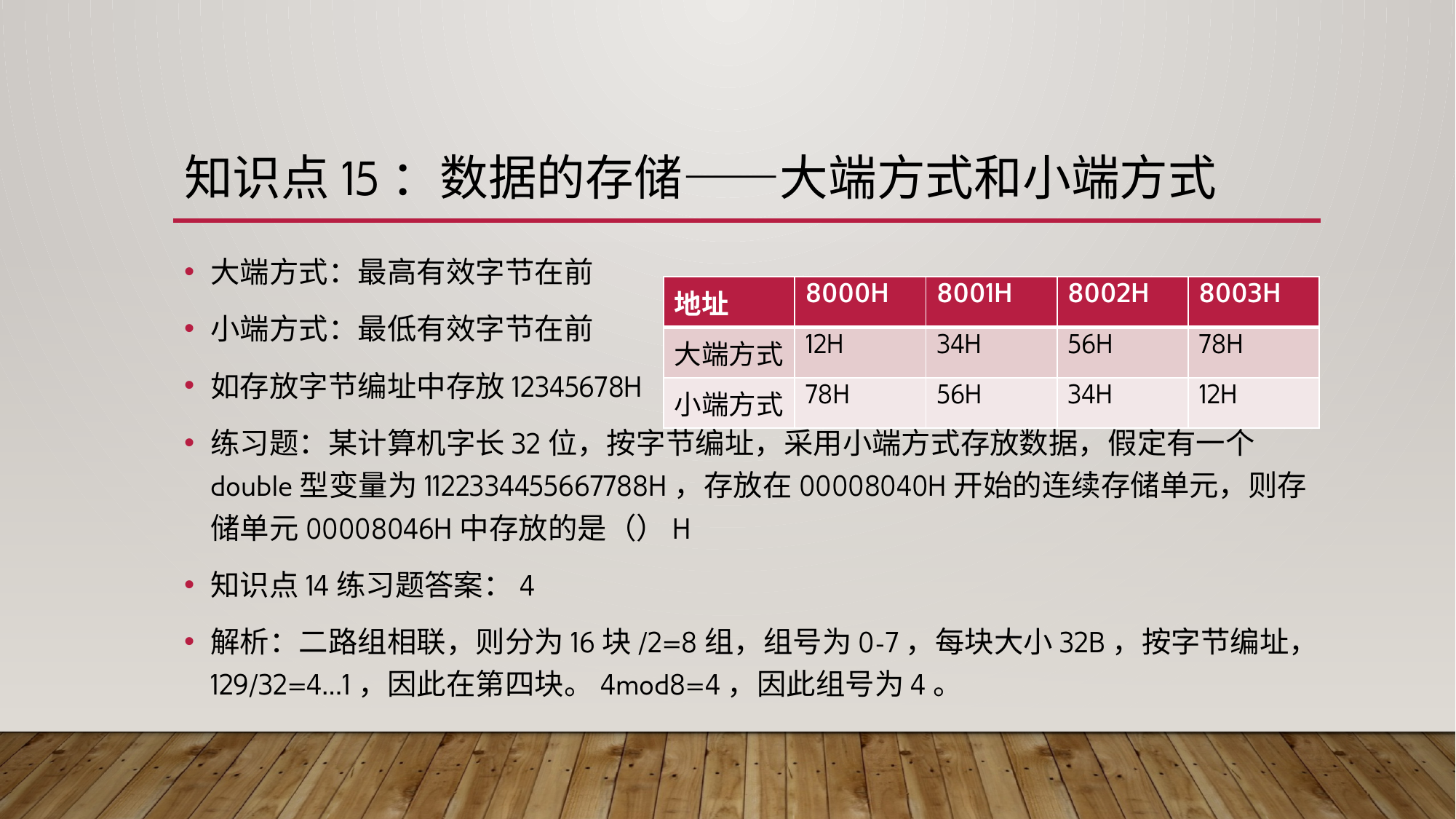

# 知识点15：数据的存储——大端方式和小端方式
大端方式：最高有效字节在前
小端方式：最低有效字节在前
如存放字节编址中存放12345678H
练习题：某计算机字长32位，按字节编址，采用小端方式存放数据，假定有一个double型变量为1122334455667788H，存放在00008040H开始的连续存储单元，则存储单元00008046H中存放的是（）H
知识点14练习题答案：4
解析：二路组相联，则分为16块/2=8组，组号为0-7，每块大小32B，按字节编址，129/32=4…1，因此在第四块。4mod8=4，因此组号为4。

| 地址 | 8000H | 8001H | 8002H | 8003H |
| --- | --- | --- | --- | --- |
| 大端方式 | 12H | 34H | 56H | 78H |
| 小端方式 | 78H | 56H | 34H | 12H |